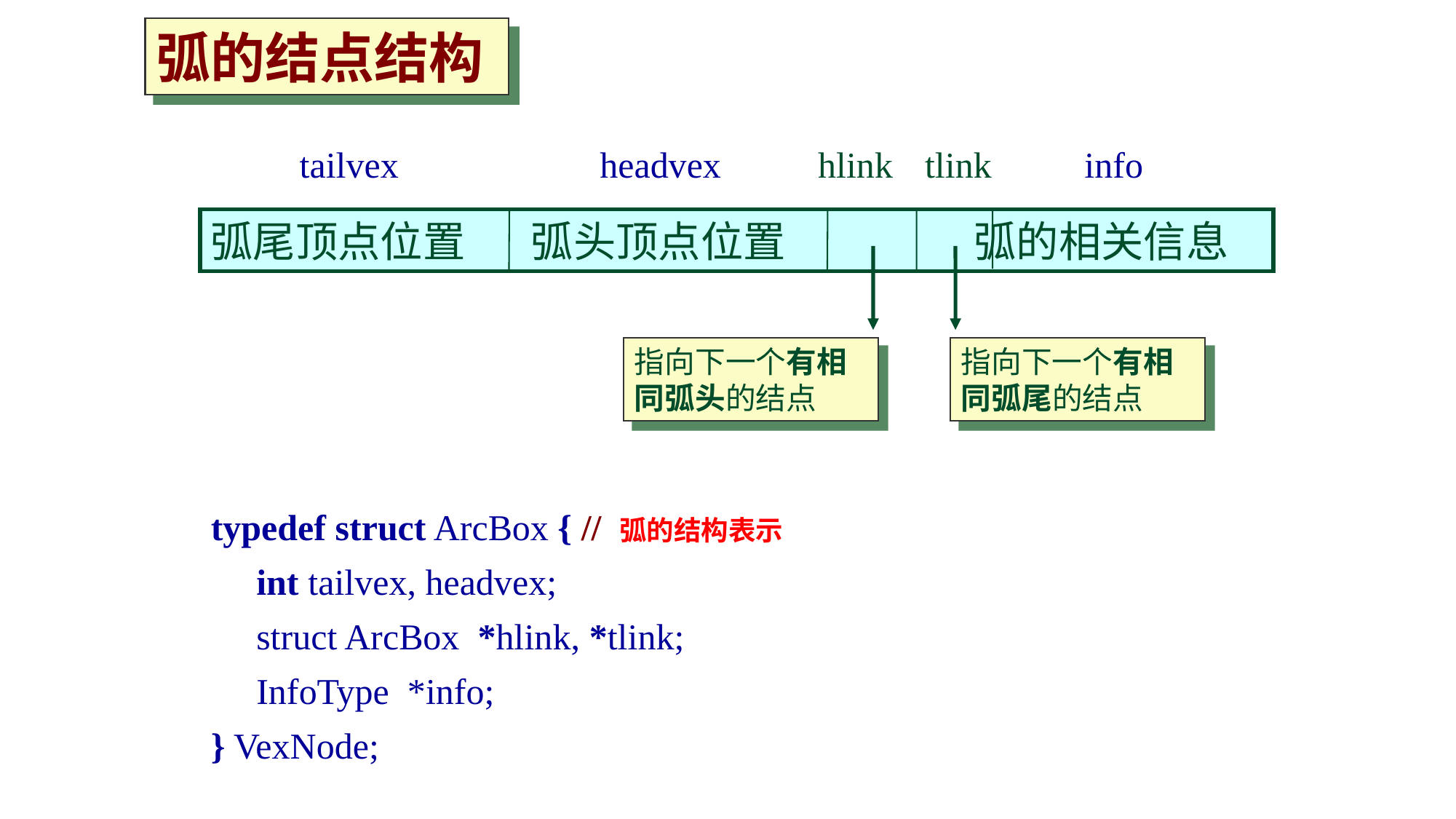

弧的结点结构
tailvex
headvex
hlink
tlink
info
弧尾顶点位置       弧头顶点位置                    弧的相关信息

指向下一个有相同弧头的结点
指向下一个有相同弧尾的结点
typedef struct ArcBox { // 弧的结构表示
     int tailvex, headvex;
     struct ArcBox  *hlink, *tlink;
     InfoType  *info;
} VexNode;